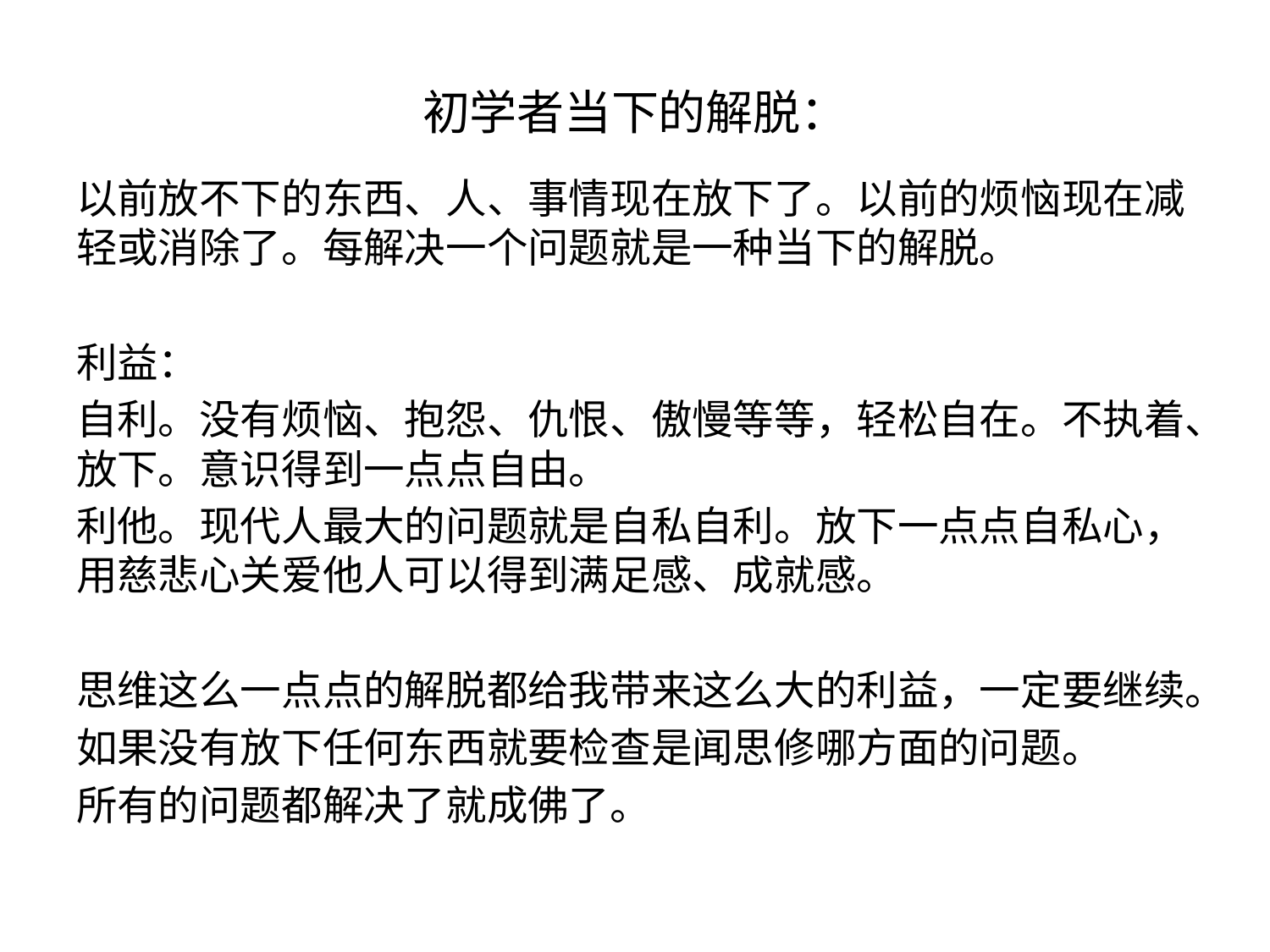

# 初学者当下的解脱：
以前放不下的东西、人、事情现在放下了。以前的烦恼现在减轻或消除了。每解决一个问题就是一种当下的解脱。

利益：
自利。没有烦恼、抱怨、仇恨、傲慢等等，轻松自在。不执着、放下。意识得到一点点自由。
利他。现代人最大的问题就是自私自利。放下一点点自私心，用慈悲心关爱他人可以得到满足感、成就感。

思维这么一点点的解脱都给我带来这么大的利益，一定要继续。
如果没有放下任何东西就要检查是闻思修哪方面的问题。
所有的问题都解决了就成佛了。